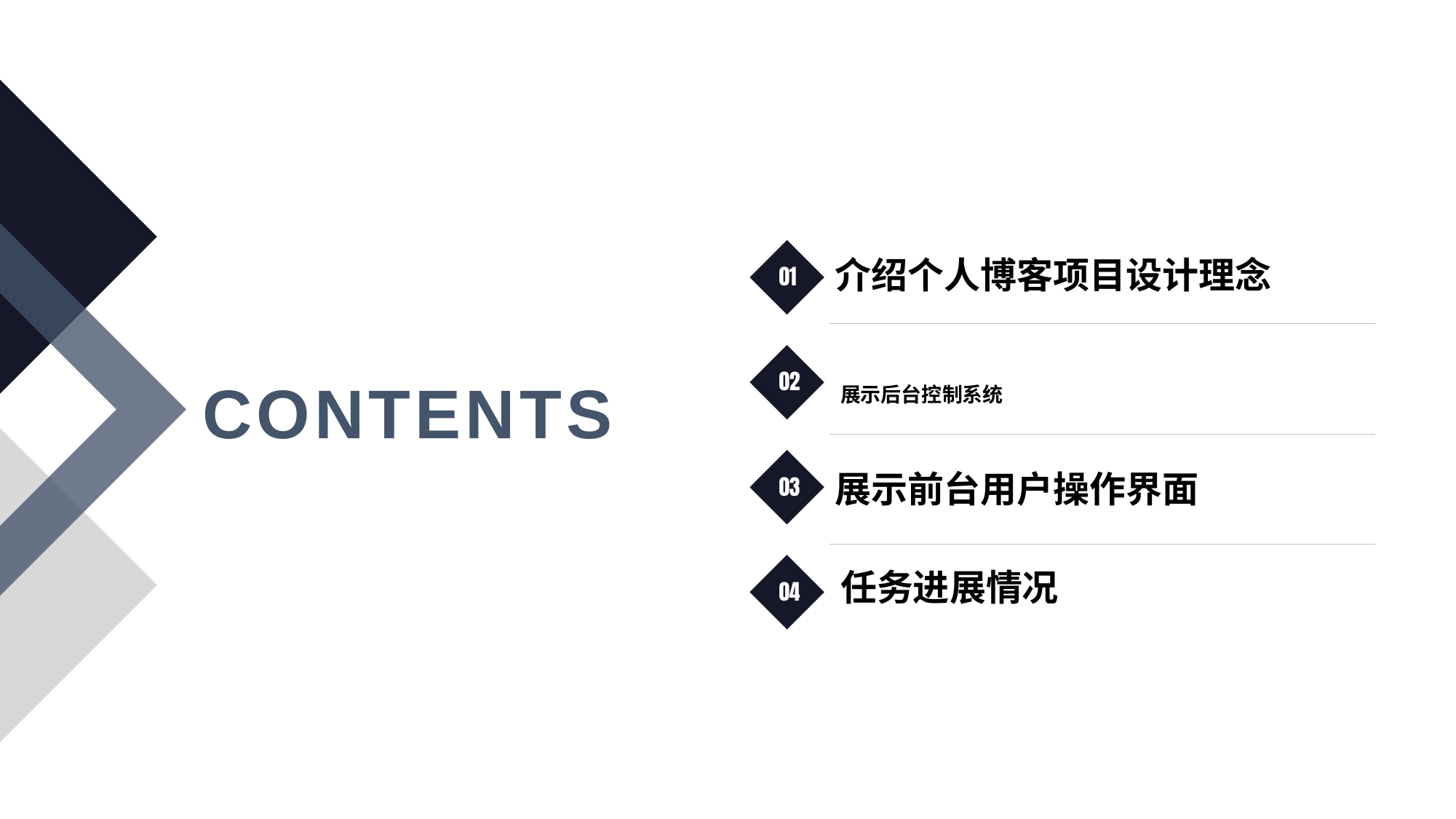

01
介绍个人博客项目设计理念
02
CONTENTS
展示后台控制系统
03
展示前台用户操作界面
04
任务进展情况